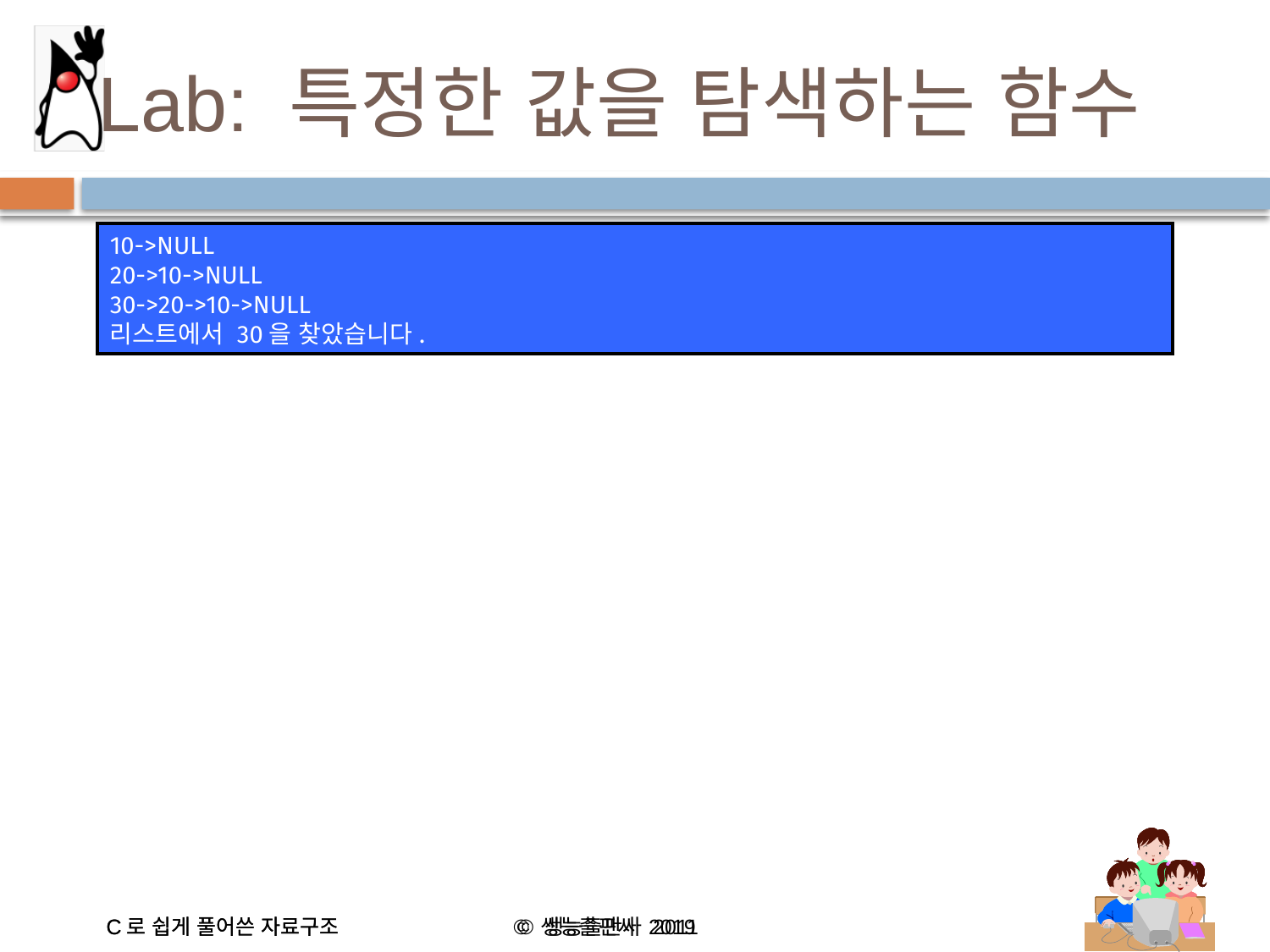

# Lab: 특정한 값을 탐색하는 함수

10->NULL
20->10->NULL
30->20->10->NULL
리스트에서 30을 찾았습니다.